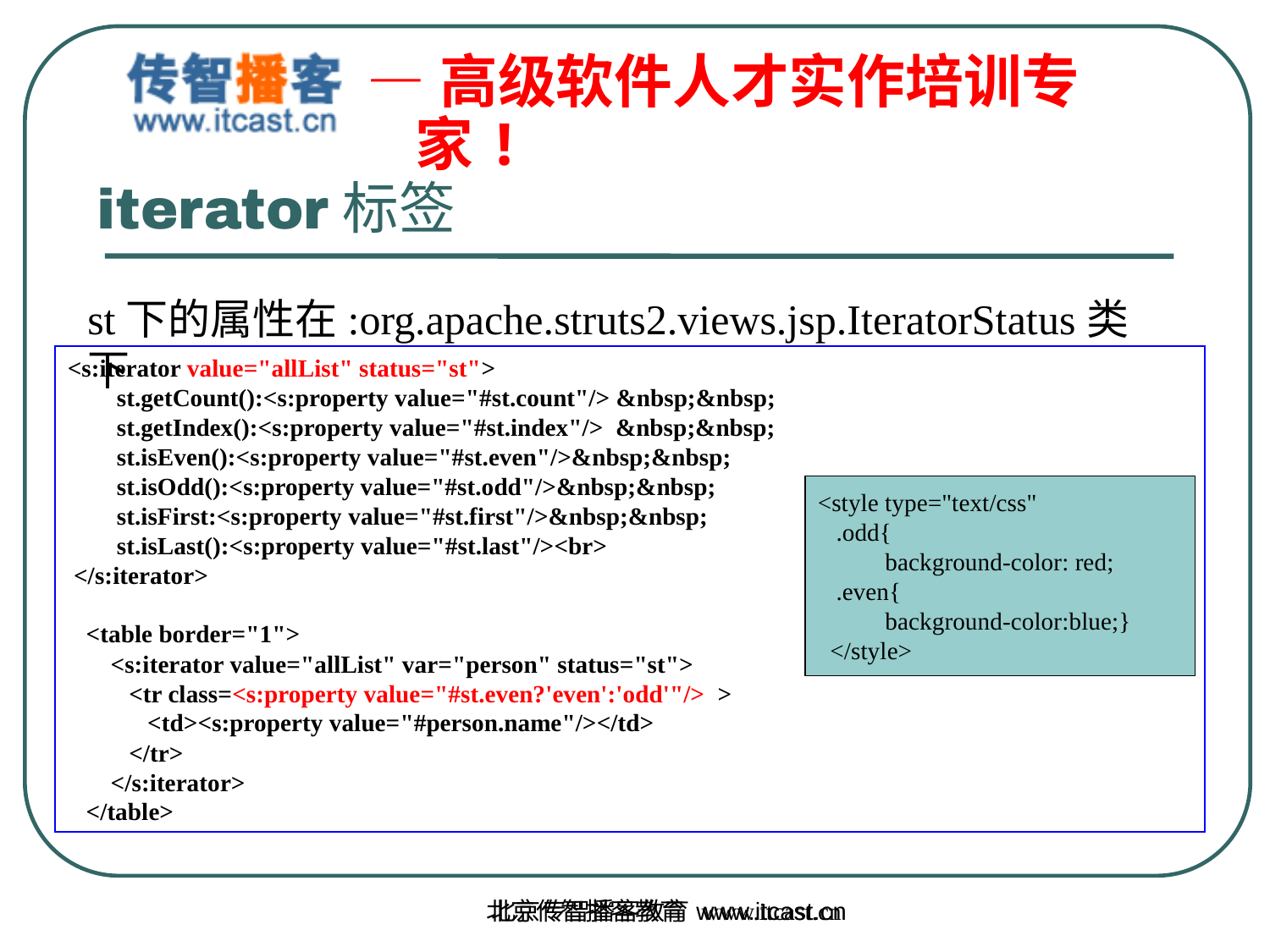

iterator标签

st下的属性在:org.apache.struts2.views.jsp.IteratorStatus类下
<s:iterator value="allList" status="st">
        st.getCount():<s:property value="#st.count"/> &nbsp;&nbsp;
        st.getIndex():<s:property value="#st.index"/>  &nbsp;&nbsp;
        st.isEven():<s:property value="#st.even"/>&nbsp;&nbsp;
        st.isOdd():<s:property value="#st.odd"/>&nbsp;&nbsp;
        st.isFirst:<s:property value="#st.first"/>&nbsp;&nbsp;
        st.isLast():<s:property value="#st.last"/><br>
 </s:iterator>

   <table border="1">
       <s:iterator value="allList" var="person" status="st">
          <tr class=<s:property value="#st.even?'even':'odd'"/>  >
             <td><s:property value="#person.name"/></td>
          </tr>
       </s:iterator>
   </table>
<style type="text/css"
   .odd{
           background-color: red;
   .even{
           background-color:blue;}
  </style>
北京传智播客教育 www.itcast.cn
北京传智播客教育 www.itcast.cn